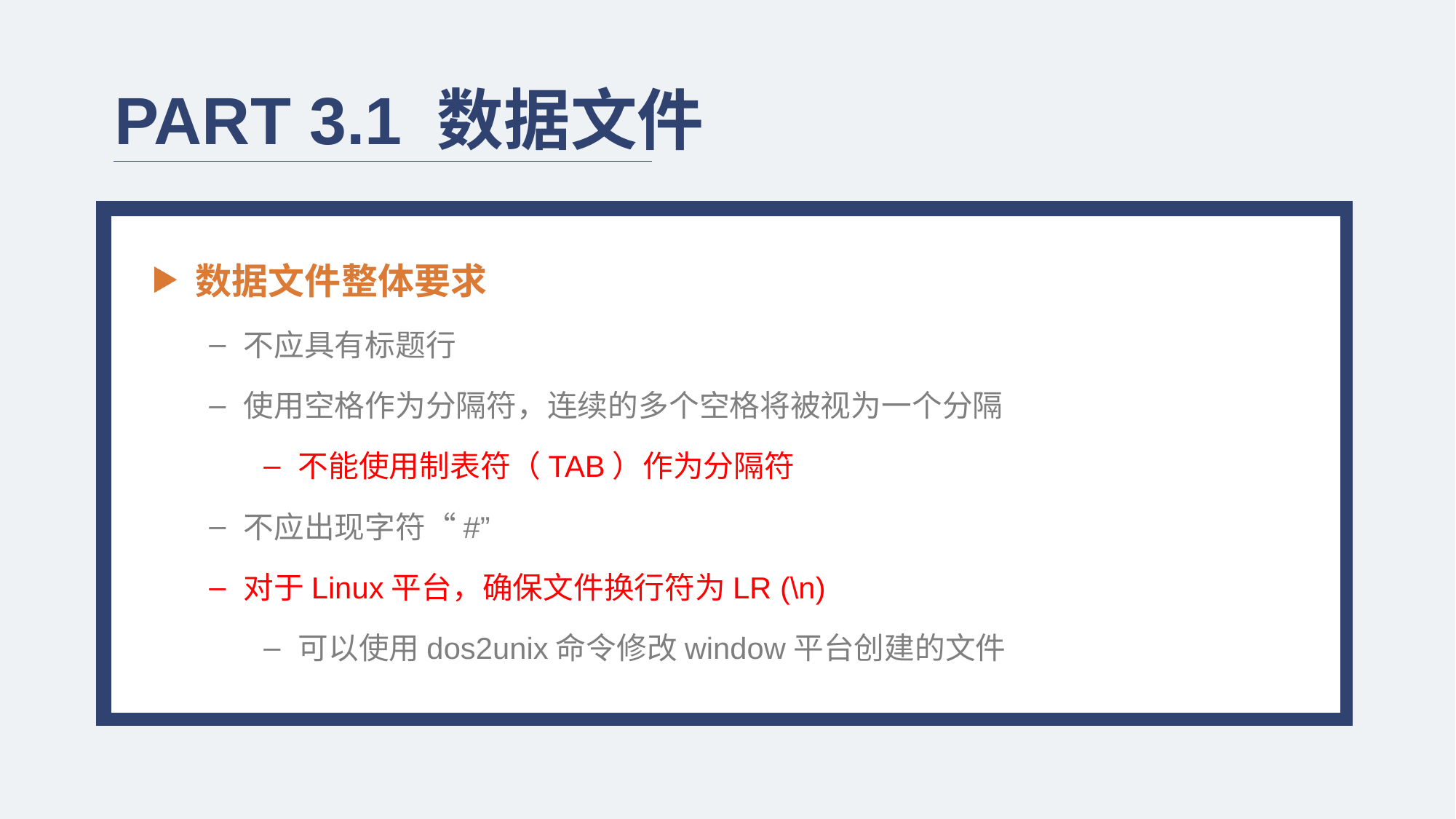

PART 3.1 数据文件

数据文件整体要求
不应具有标题行
使用空格作为分隔符，连续的多个空格将被视为一个分隔
不能使用制表符（TAB）作为分隔符
不应出现字符“#”
对于Linux平台，确保文件换行符为LR (\n)
可以使用dos2unix命令修改window平台创建的文件